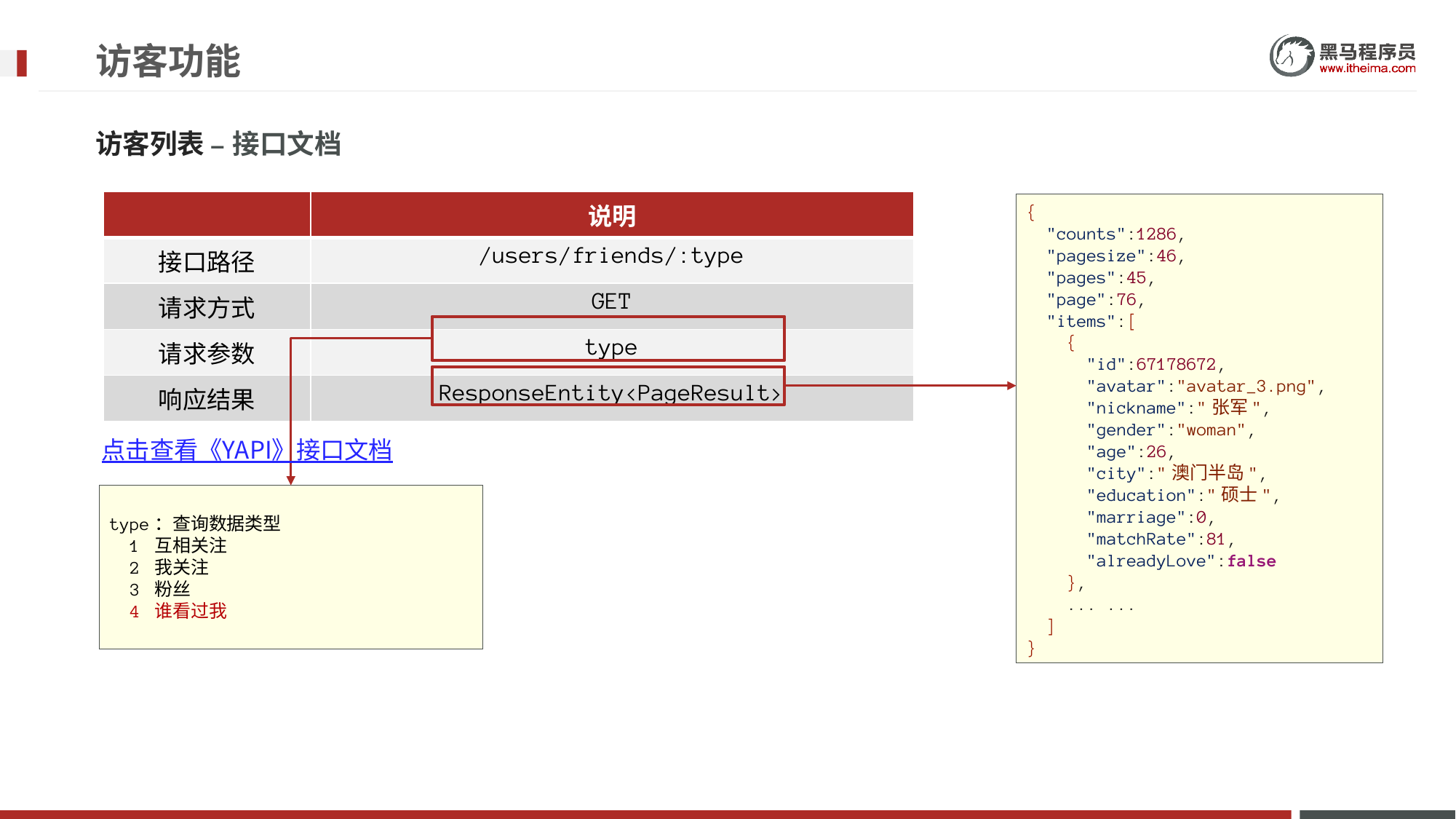

# 访客功能
访客列表-接口文档
|  | 说明 |
| --- | --- |
| 接口路径 | /users/friends/:type |
| 请求方式 | GET |
| 请求参数 | type |
| 响应结果 | ResponseEntity<PageResult> |
{
  "counts":1286,
  "pagesize":46,
  "pages":45,
  "page":76,
  "items":[
    {
      "id":67178672,
      "avatar":"avatar_3.png",
      "nickname":"张军",
      "gender":"woman",
      "age":26,
      "city":"澳门半岛",
      "education":"硕士",
      "marriage":0,
      "matchRate":81,
      "alreadyLove":false
    },
    ... ...
  ]
}

点击查看《YAPI》接口文档

type：查询数据类型
  1 互相关注
  2 我关注
  3 粉丝
  4 谁看过我